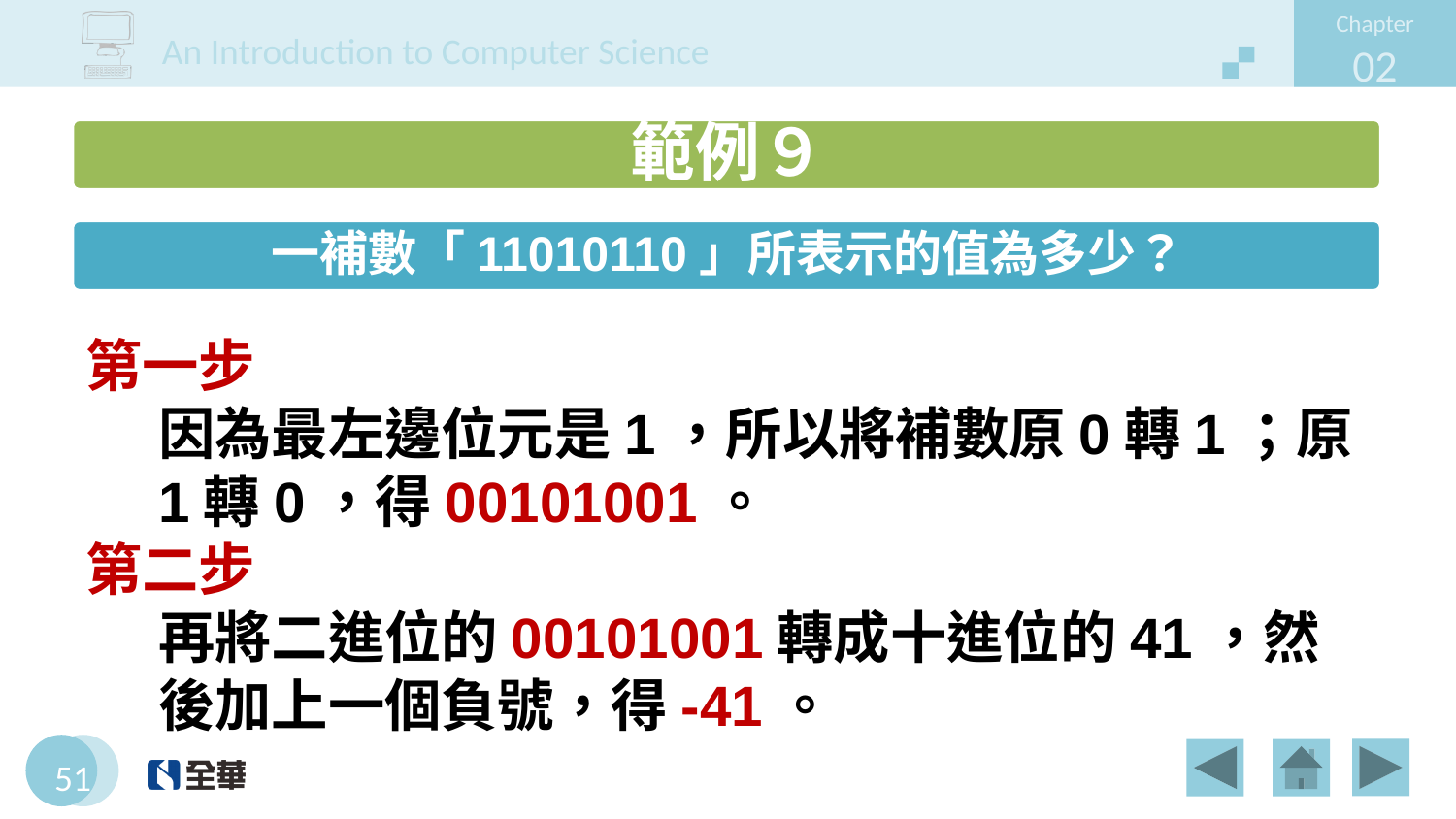

範例９
一補數「11010110」所表示的值為多少？
第一步
因為最左邊位元是1，所以將補數原0轉1；原1轉0，得00101001。
第二步
再將二進位的00101001轉成十進位的41，然後加上一個負號，得-41。